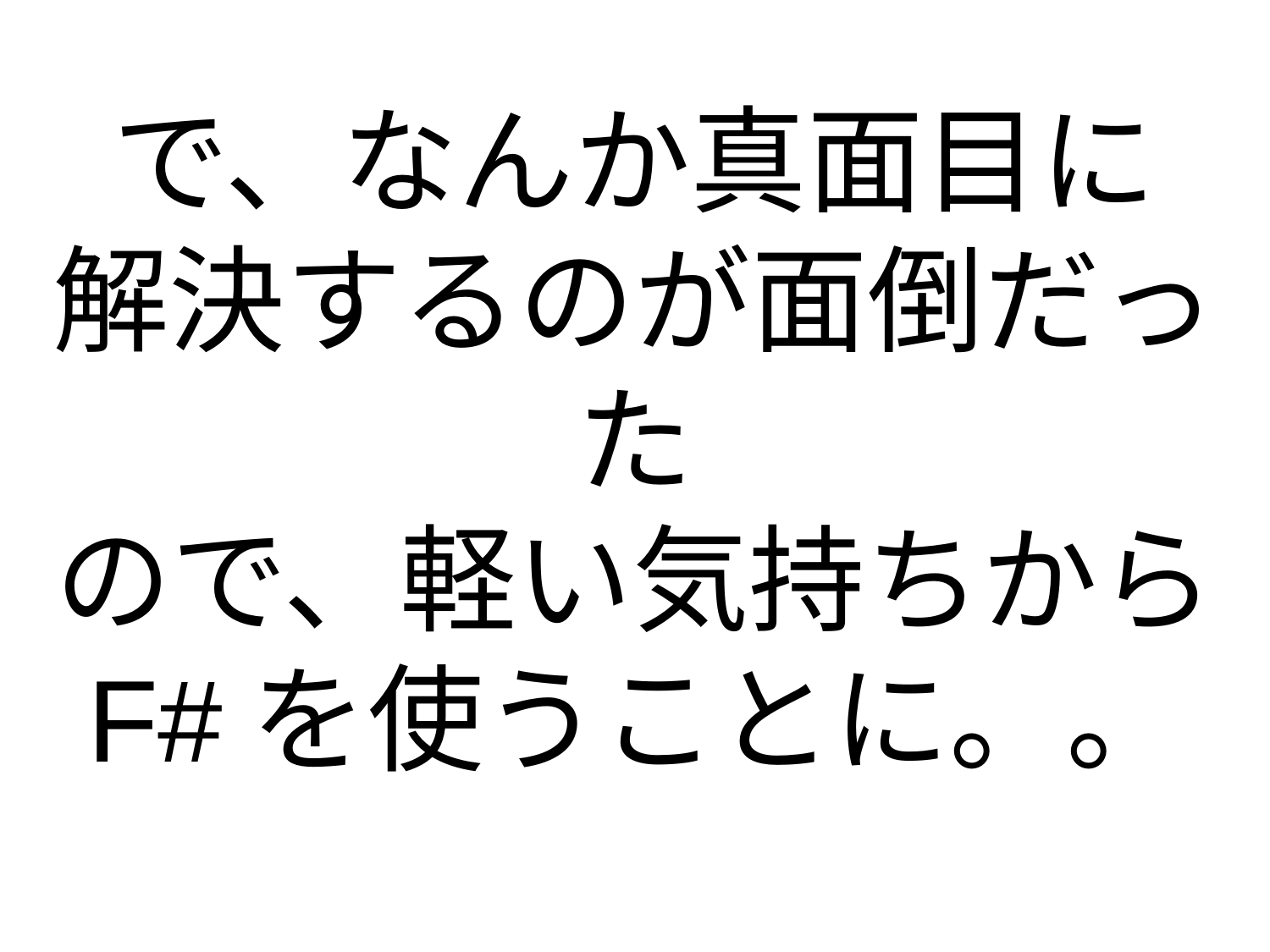

# で、なんか真面目に 解決するのが面倒だった ので、軽い気持ちから F#を使うことに。。